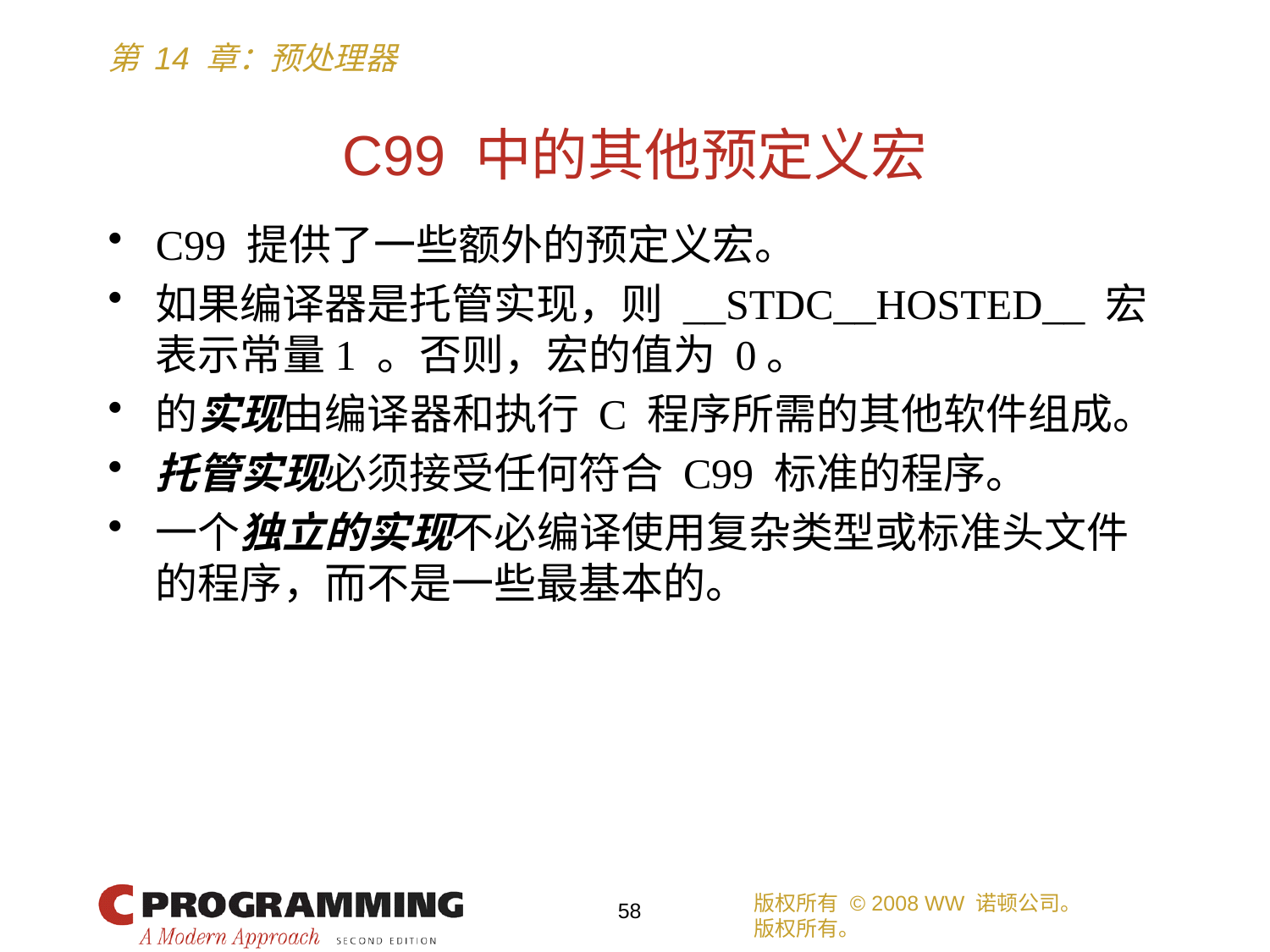

# C99 中的其他预定义宏
C99 提供了一些额外的预定义宏。
如果编译器是托管实现，则 __STDC__HOSTED__ 宏表示常量1 。否则，宏的值为 0。
的实现由编译器和执行 C 程序所需的其他软件组成。
托管实现必须接受任何符合 C99 标准的程序。
一个独立的实现不必编译使用复杂类型或标准头文件的程序，而不是一些最基本的。
版权所有 © 2008 WW 诺顿公司。
版权所有。
58